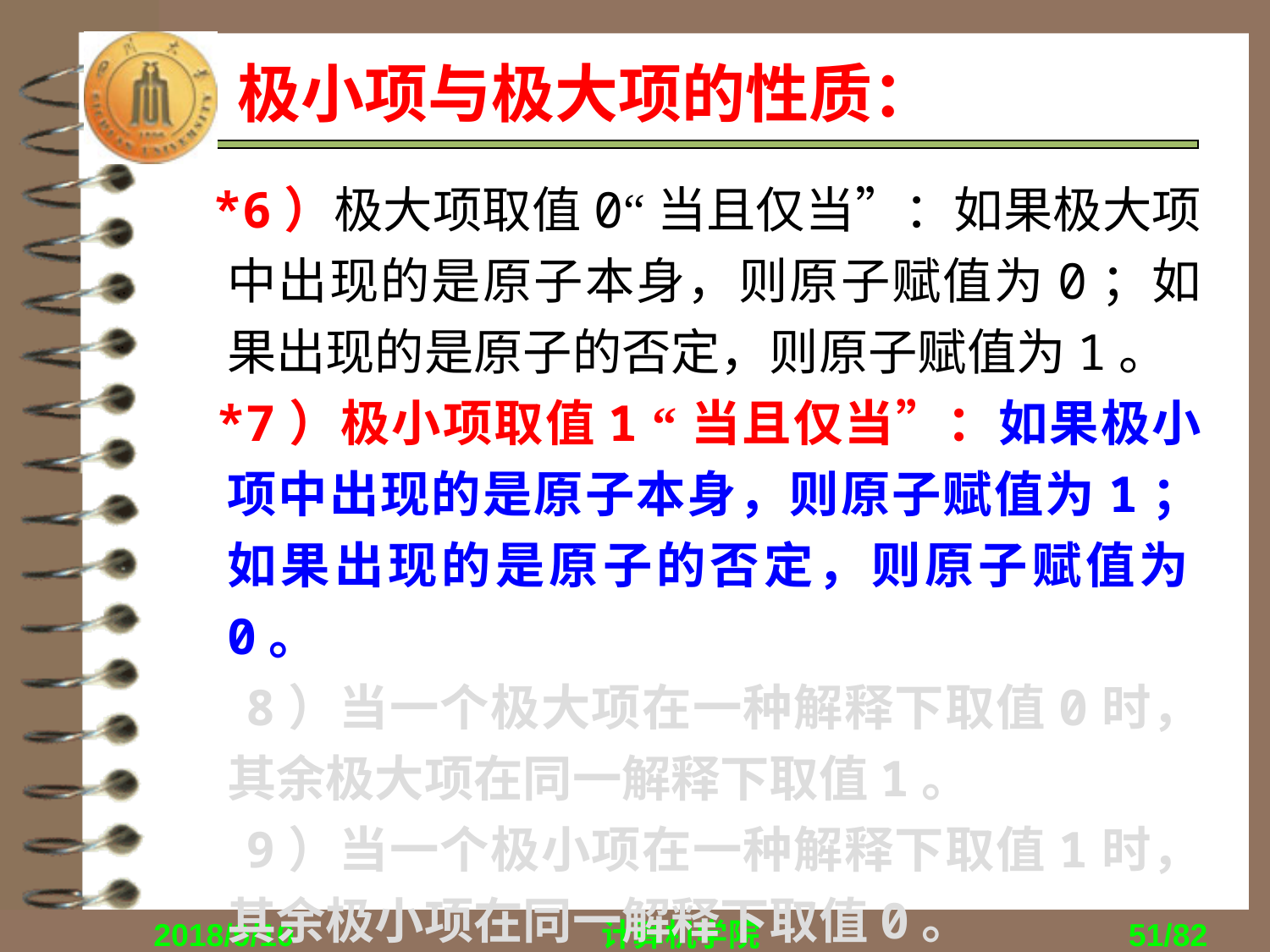

# 极小项与极大项的性质：
  *6）极大项取值0“当且仅当”：如果极大项中出现的是原子本身，则原子赋值为0；如果出现的是原子的否定，则原子赋值为1。
  *7）极小项取值1 “当且仅当”：如果极小项中出现的是原子本身，则原子赋值为1；如果出现的是原子的否定，则原子赋值为0。
   8）当一个极大项在一种解释下取值0时，其余极大项在同一解释下取值1。
   9）当一个极小项在一种解释下取值1时，其余极小项在同一解释下取值0。
2018/9/10
计算机学院
51/82